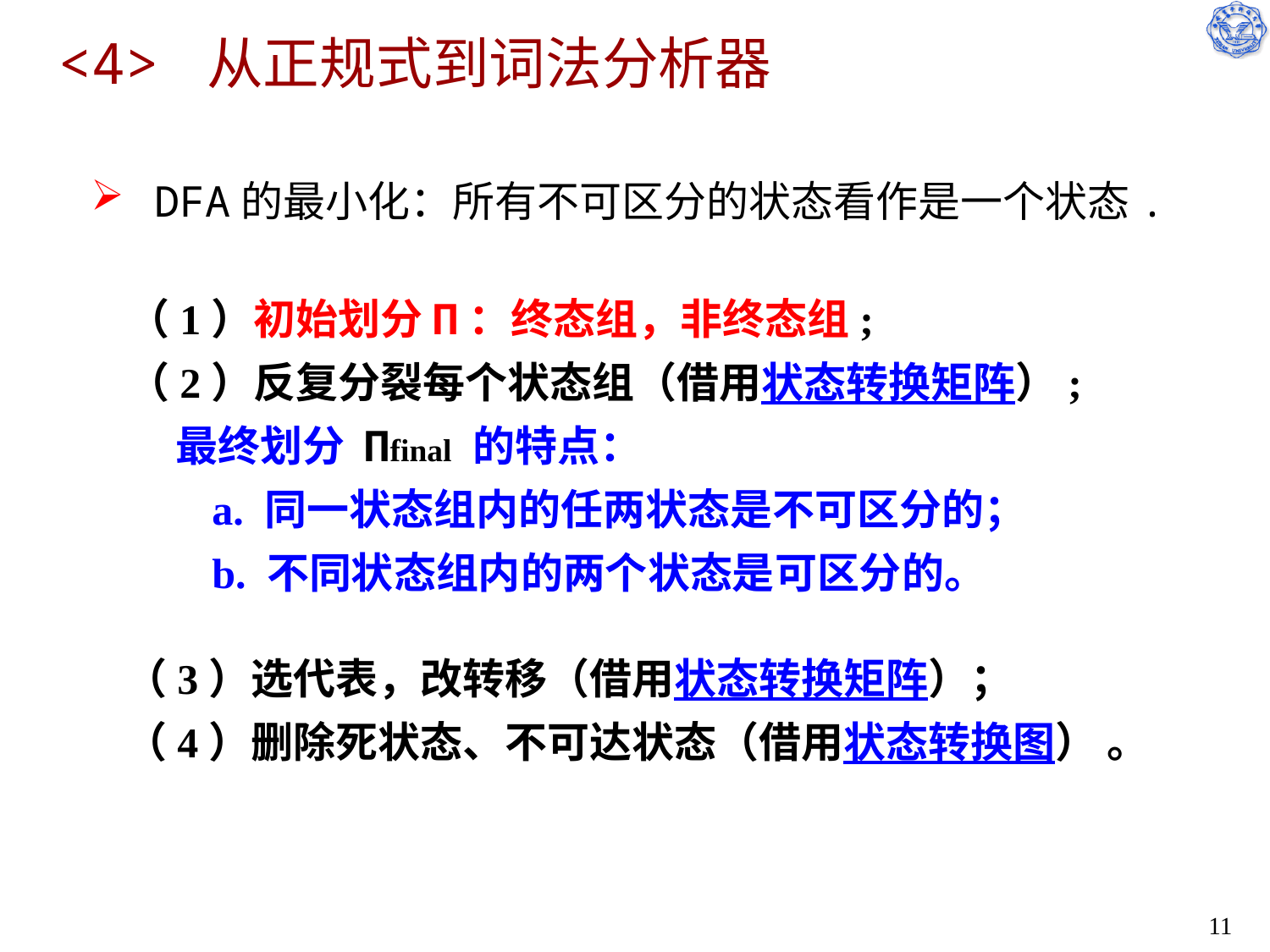

# <4> 从正规式到词法分析器
DFA的最小化：所有不可区分的状态看作是一个状态.
（1）初始划分Π：终态组，非终态组;
（2）反复分裂每个状态组（借用状态转换矩阵）;
    最终划分 Πfinal 的特点：
        a. 同一状态组内的任两状态是不可区分的；
        b. 不同状态组内的两个状态是可区分的。
（3）选代表，改转移（借用状态转换矩阵）；
（4）删除死状态、不可达状态（借用状态转换图） 。
11